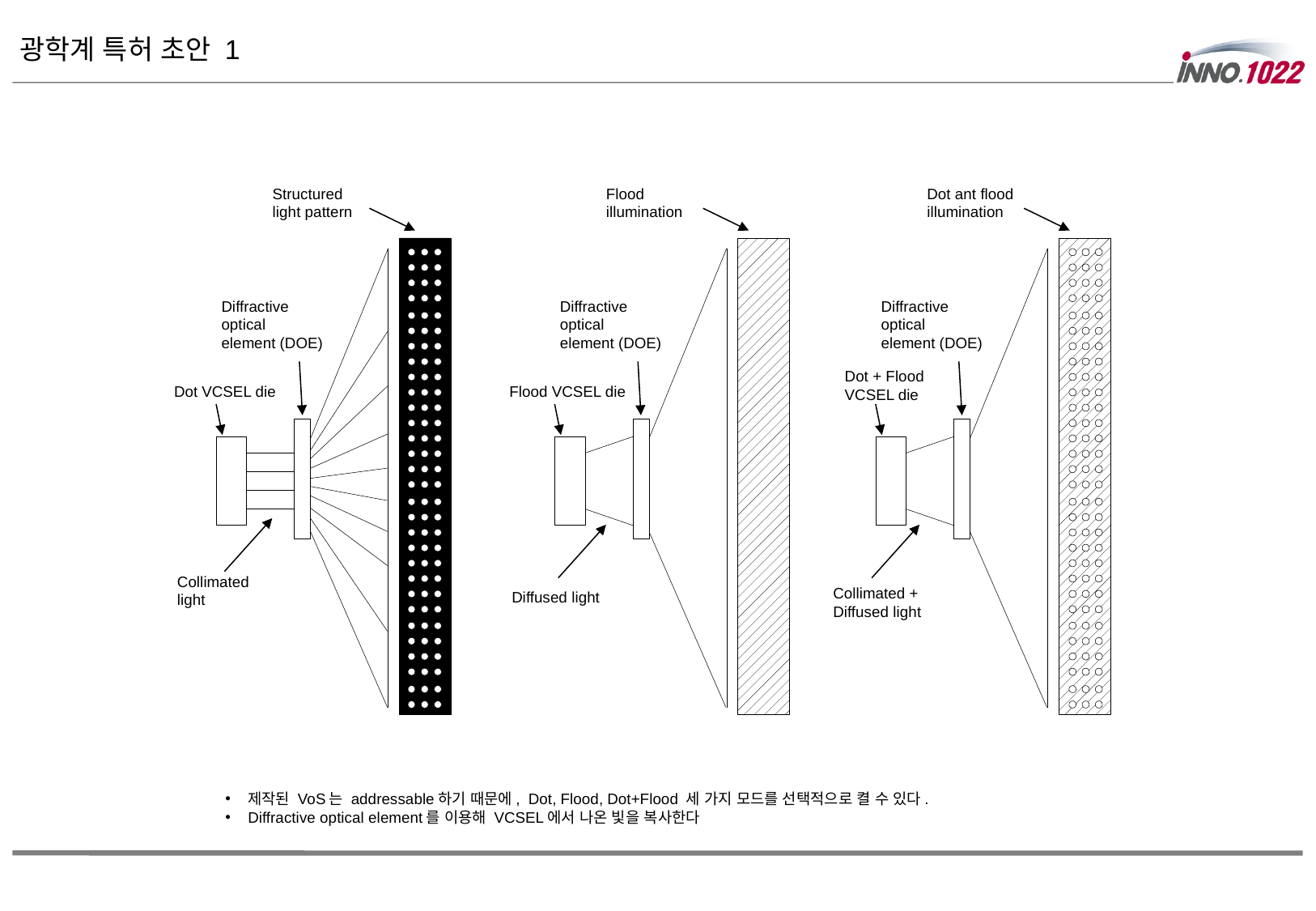

# 광학계 특허 초안 1
Structured light pattern
Flood illumination
Dot ant flood illumination

Diffractive optical element (DOE)
Diffractive optical element (DOE)
Diffractive optical element (DOE)

Dot + Flood VCSEL die

Dot VCSEL die
Flood VCSEL die

Collimated light

Collimated + Diffused light
Diffused light

제작된 VoS는 addressable하기 때문에,  Dot, Flood, Dot+Flood 세 가지 모드를 선택적으로 켤 수 있다.
Diffractive optical element를 이용해 VCSEL에서 나온 빛을 복사한다